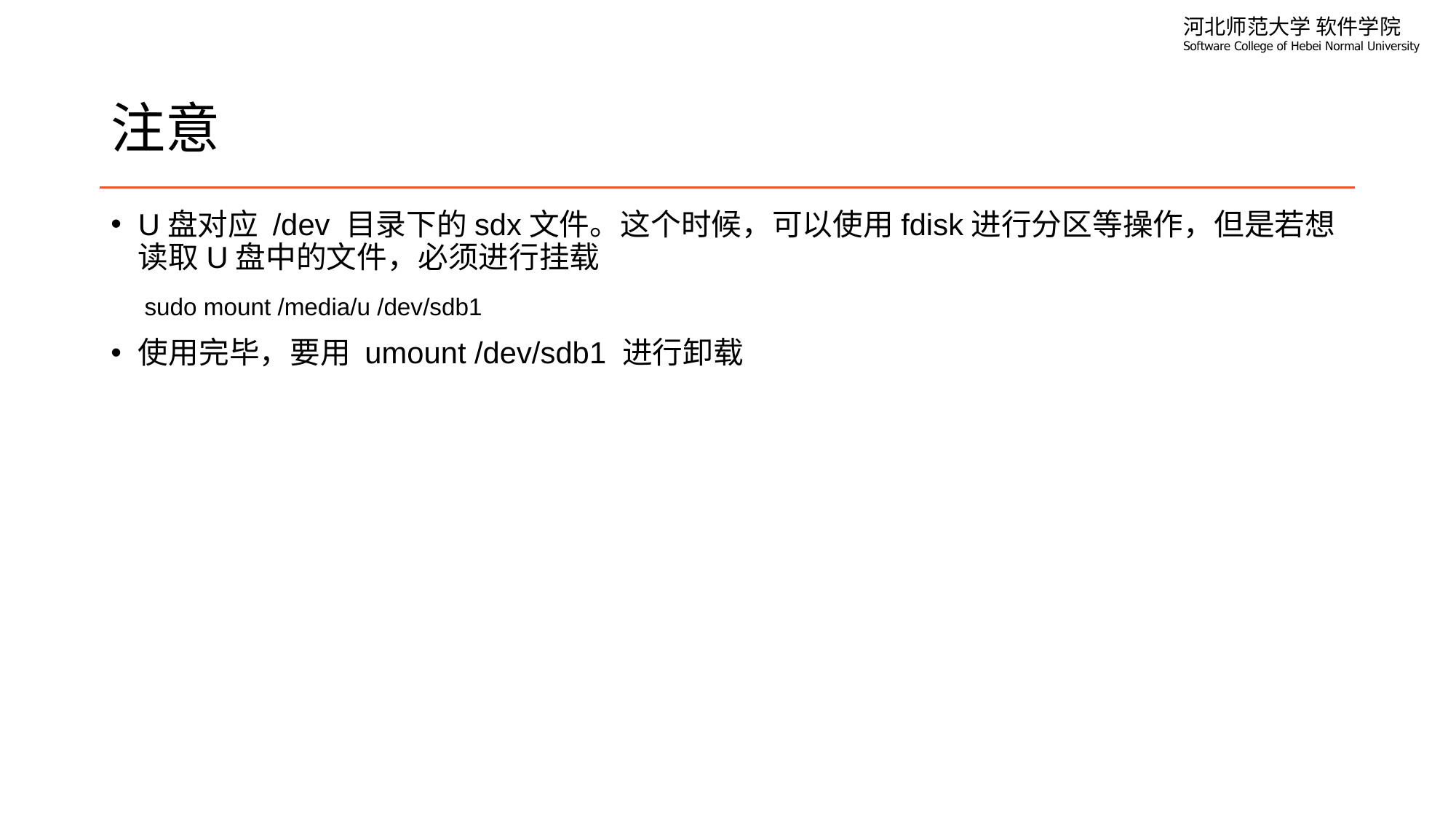

# 注意
U盘对应 /dev 目录下的sdx文件。这个时候，可以使用fdisk进行分区等操作，但是若想读取U盘中的文件，必须进行挂载
    sudo mount /media/u /dev/sdb1
使用完毕，要用 umount /dev/sdb1 进行卸载